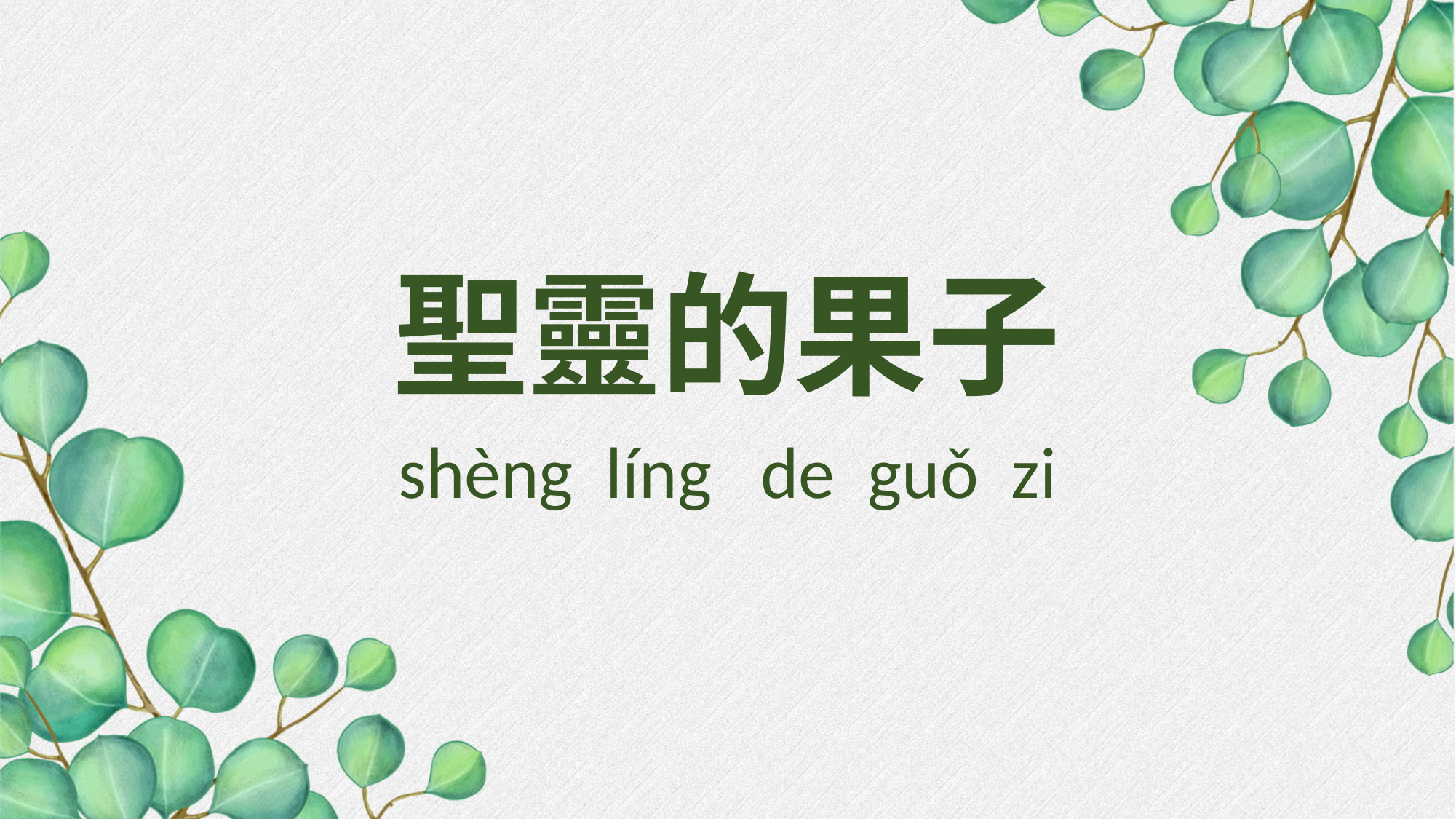

# 聖靈的果子
shèng  líng   de  guǒ  zi